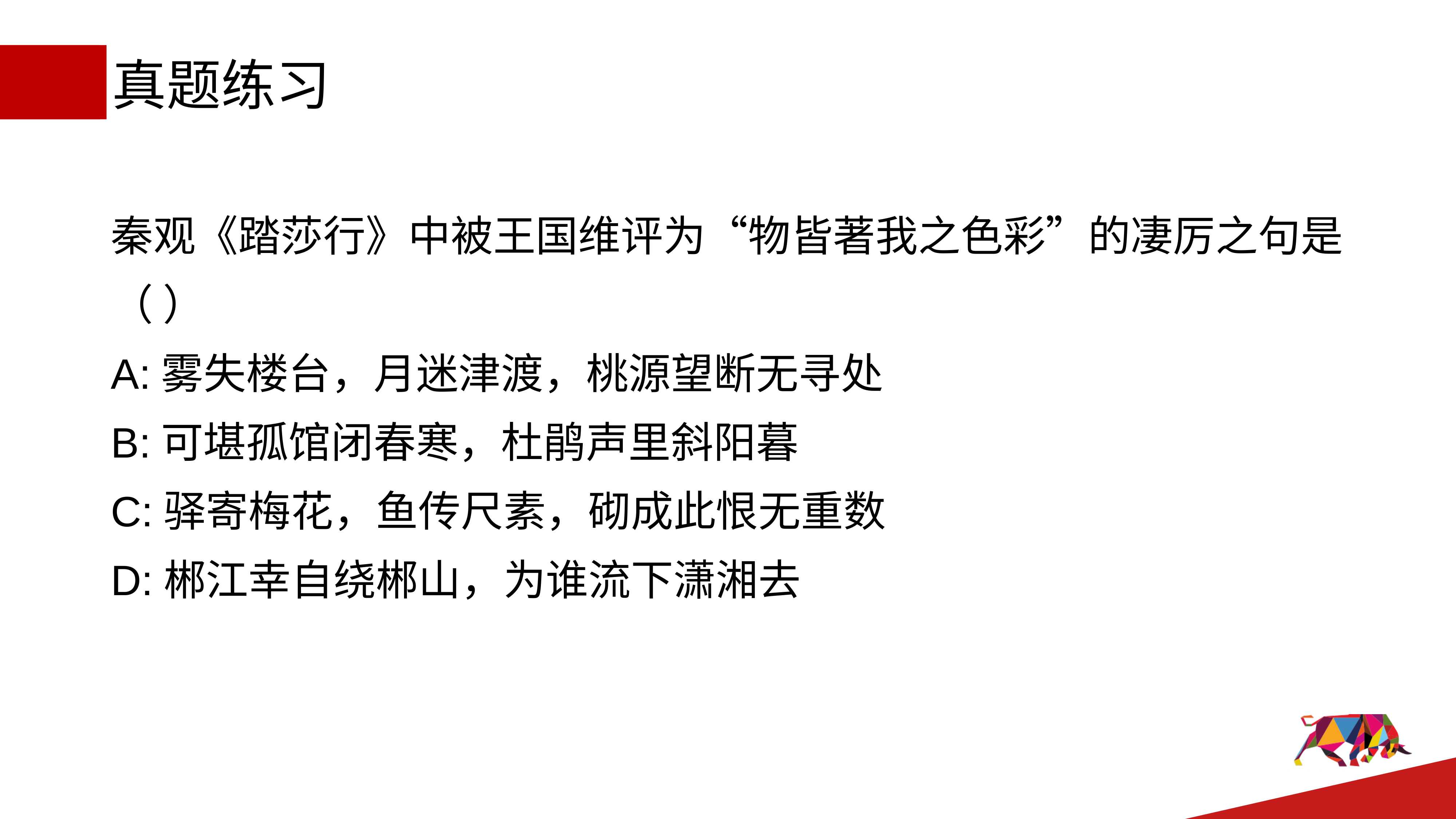

# 真题练习
秦观《踏莎行》中被王国维评为“物皆著我之色彩”的凄厉之句是（ ）
A:雾失楼台，月迷津渡，桃源望断无寻处
B:可堪孤馆闭春寒，杜鹃声里斜阳暮
C:驿寄梅花，鱼传尺素，砌成此恨无重数
D:郴江幸自绕郴山，为谁流下潇湘去